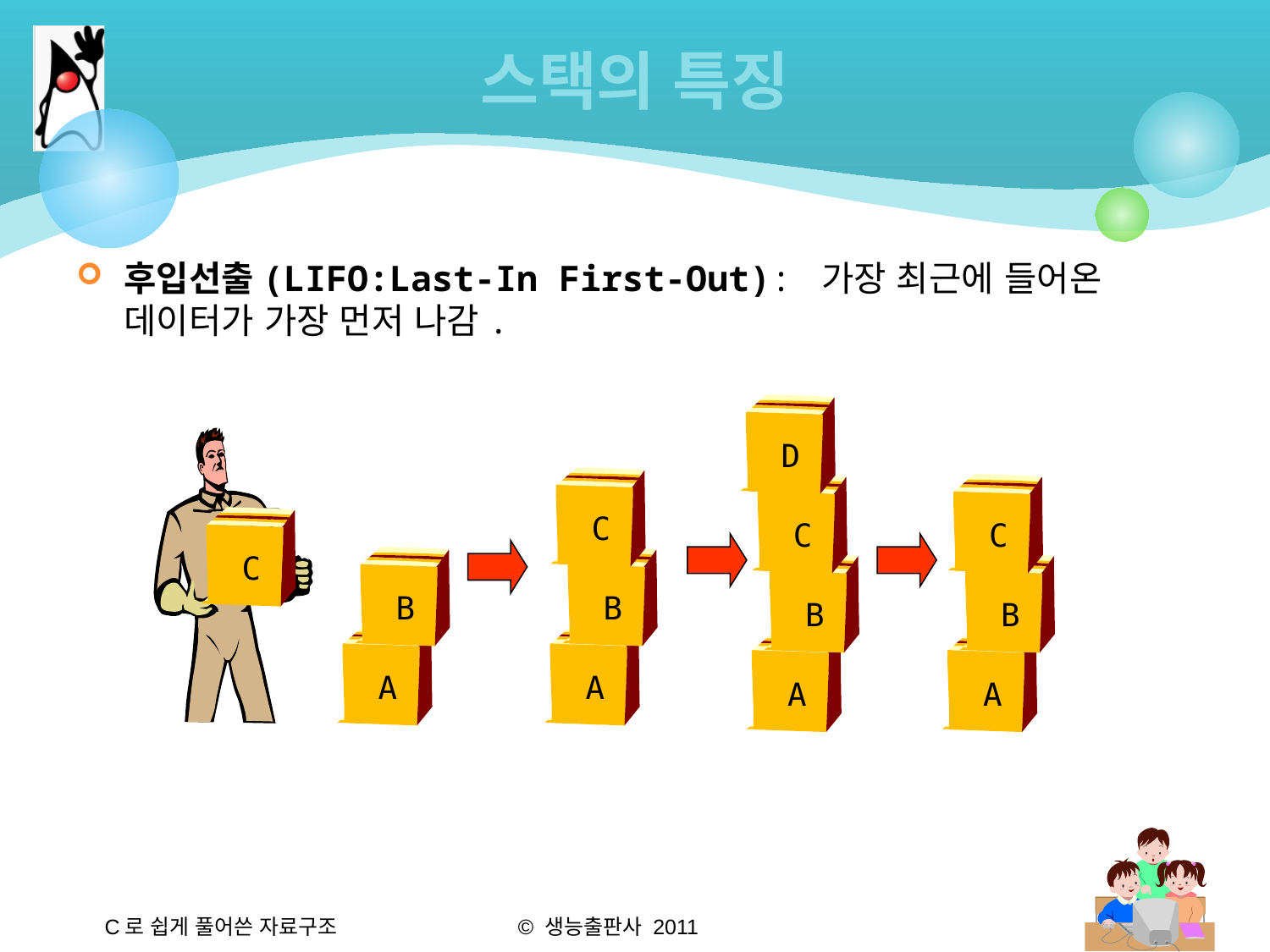

# 스택의 특징
후입선출(LIFO:Last-In First-Out): 가장 최근에 들어온 데이터가 가장 먼저 나감.

D

C

C

C

C

B

B

B

B

A

A

A

A